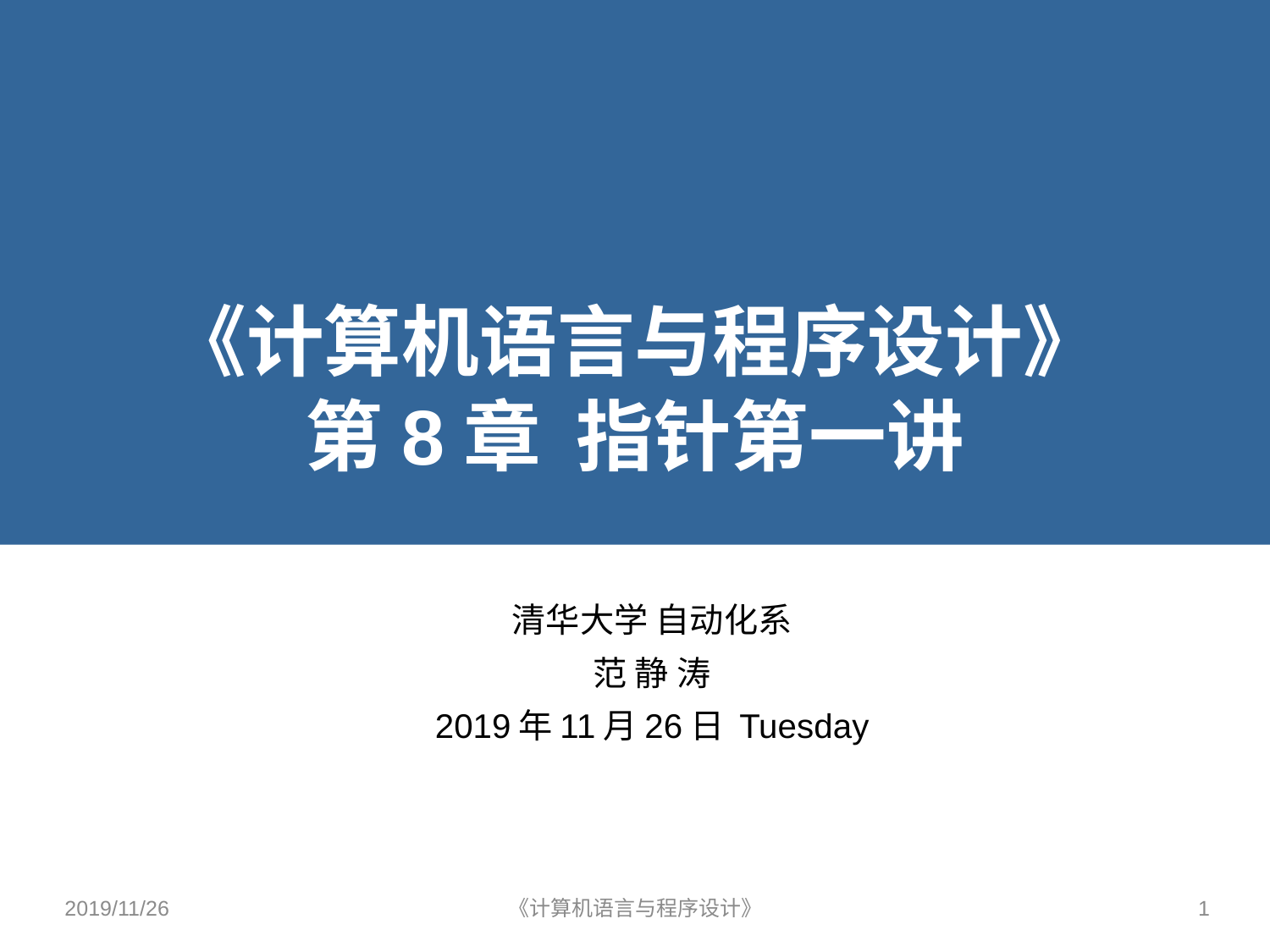

# 《计算机语言与程序设计》 第8章  指针第一讲
清华大学 自动化系
范 静 涛
2019年11月26日 Tuesday
2019/11/26
《计算机语言与程序设计》
1